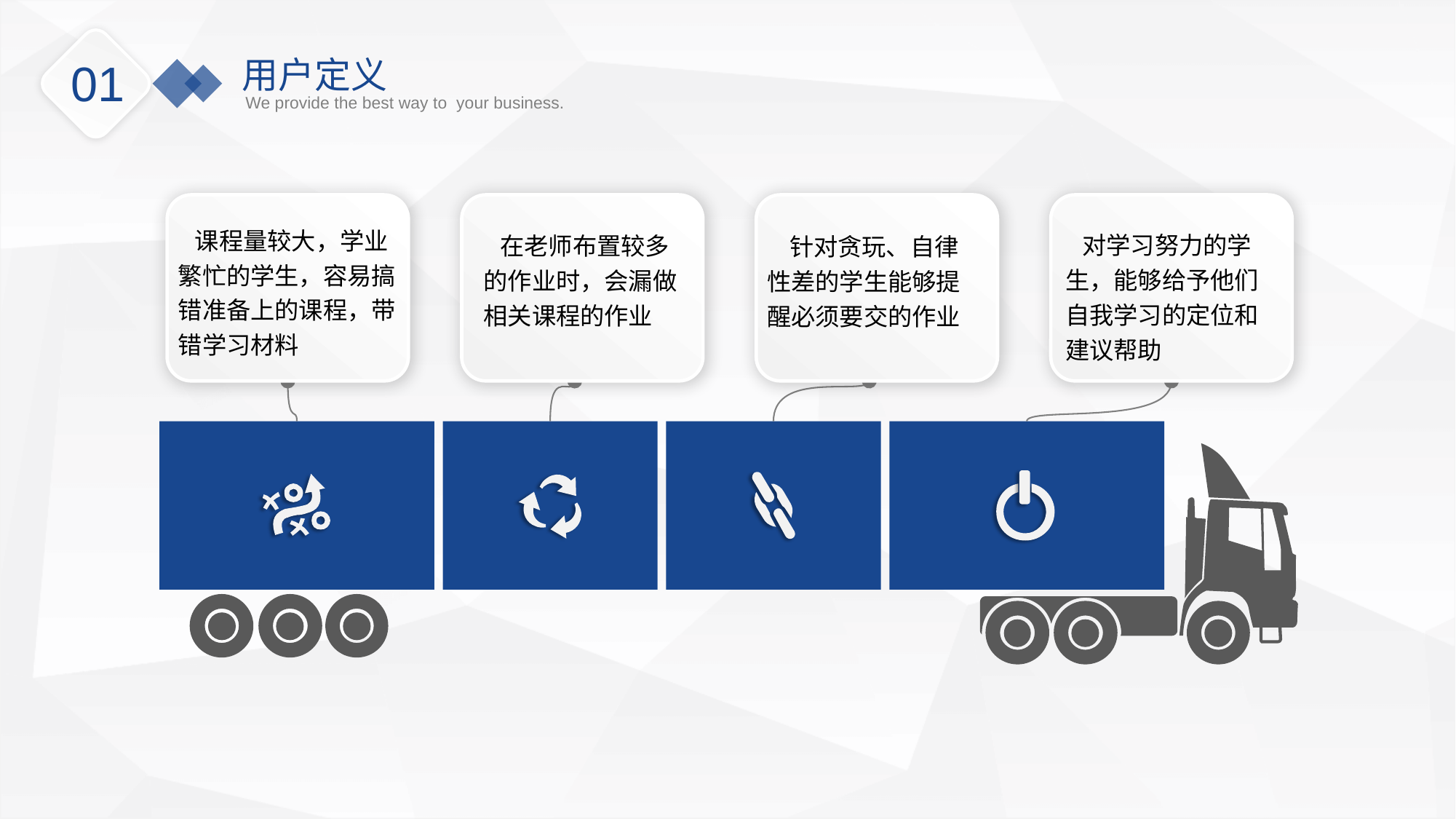

用户定义
We provide the best way to  your business.
01

  课程量较大，学业繁忙的学生，容易搞错准备上的课程，带错学习材料
  对学习努力的学生，能够给予他们自我学习的定位和建议帮助
  在老师布置较多的作业时，会漏做相关课程的作业
   针对贪玩、自律性差的学生能够提醒必须要交的作业